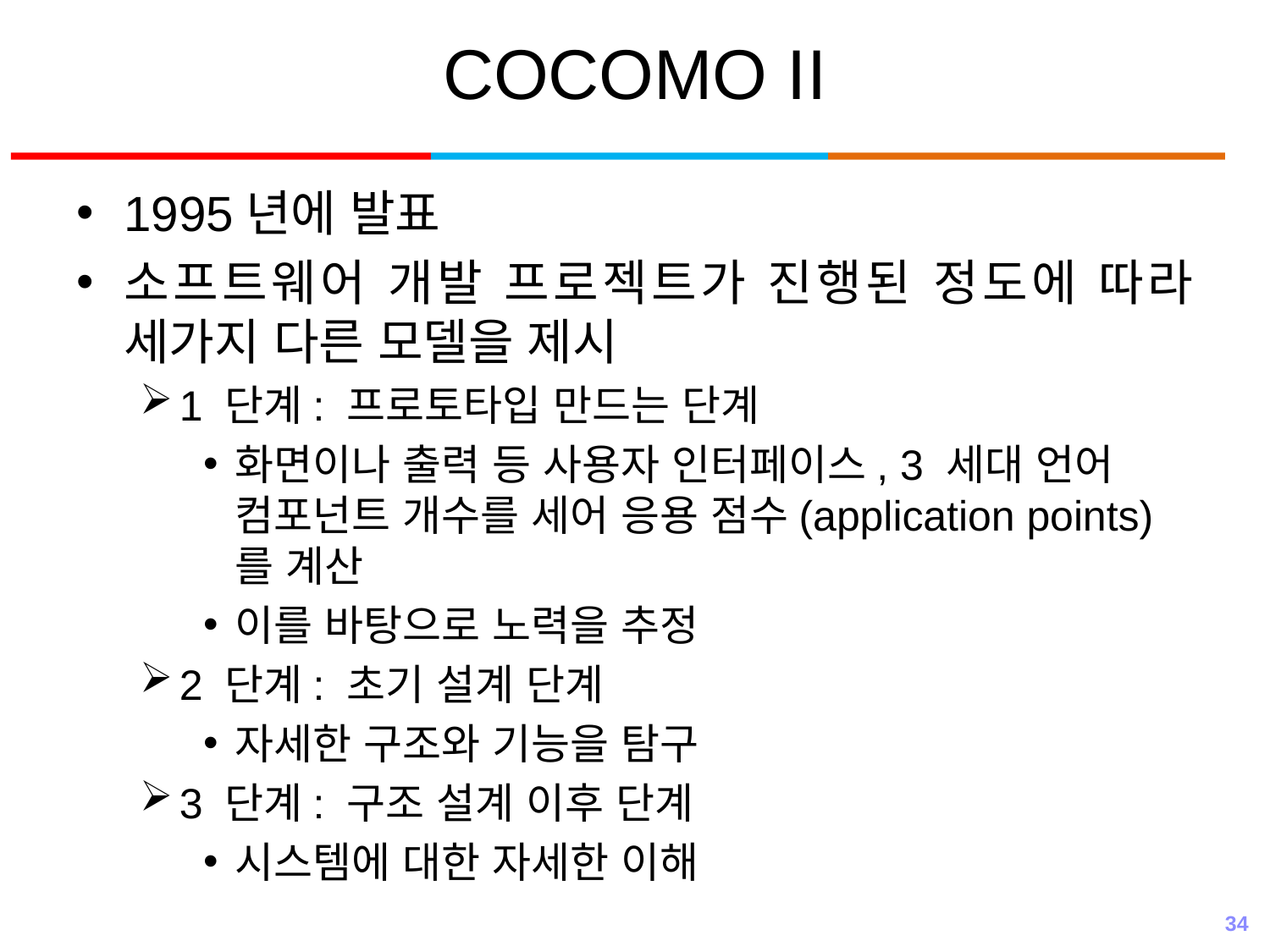

# COCOMO II
1995년에 발표
소프트웨어 개발 프로젝트가 진행된 정도에 따라 세가지 다른 모델을 제시
1 단계: 프로토타입 만드는 단계
화면이나 출력 등 사용자 인터페이스, 3 세대 언어 컴포넌트 개수를 세어 응용 점수(application points)를 계산
이를 바탕으로 노력을 추정
2 단계: 초기 설계 단계
자세한 구조와 기능을 탐구
3 단계: 구조 설계 이후 단계
시스템에 대한 자세한 이해

34